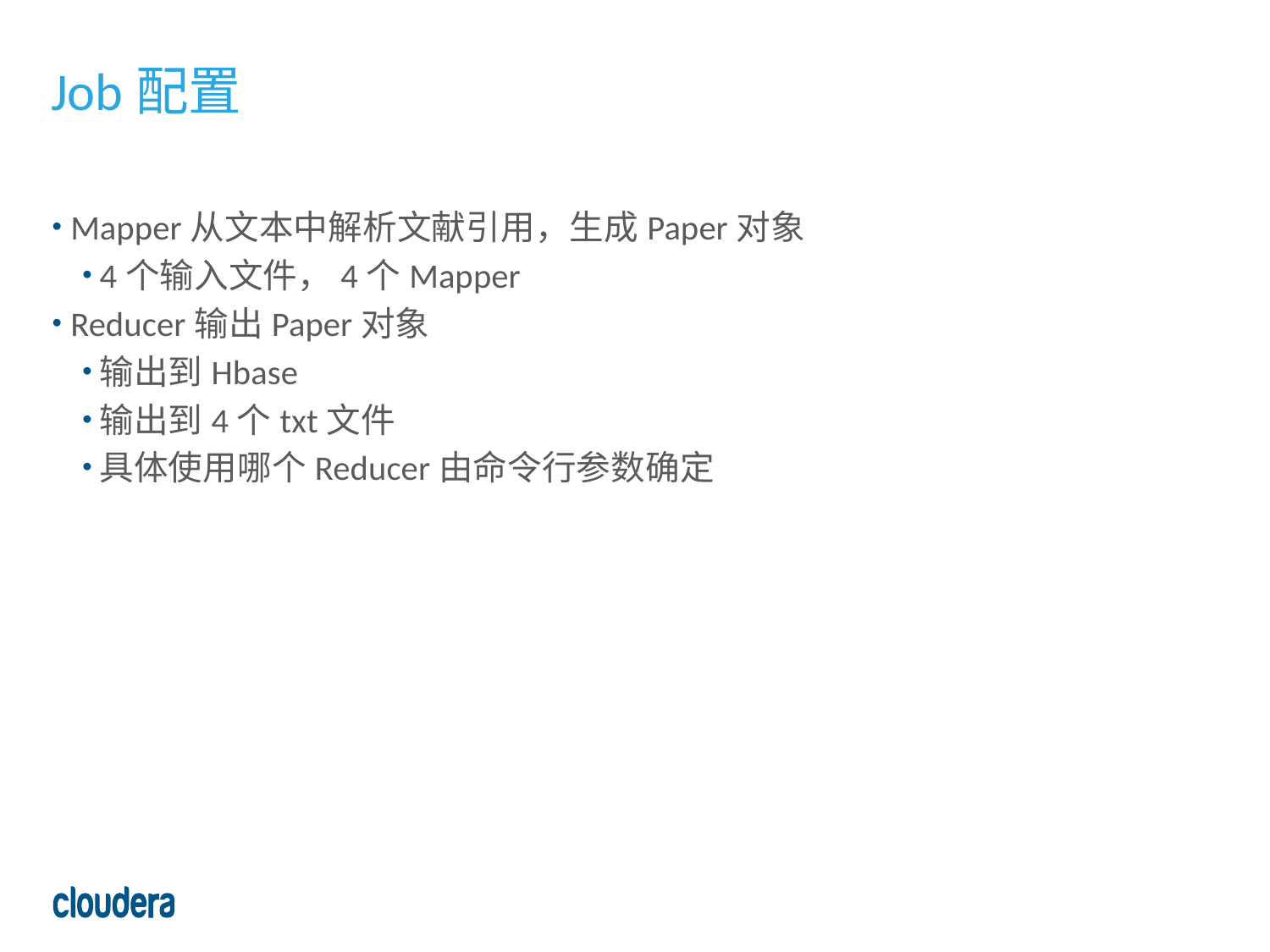

# Job配置
Mapper从文本中解析文献引用，生成Paper对象
4个输入文件，4个Mapper
Reducer输出Paper对象
输出到Hbase
输出到4个txt文件
具体使用哪个Reducer由命令行参数确定